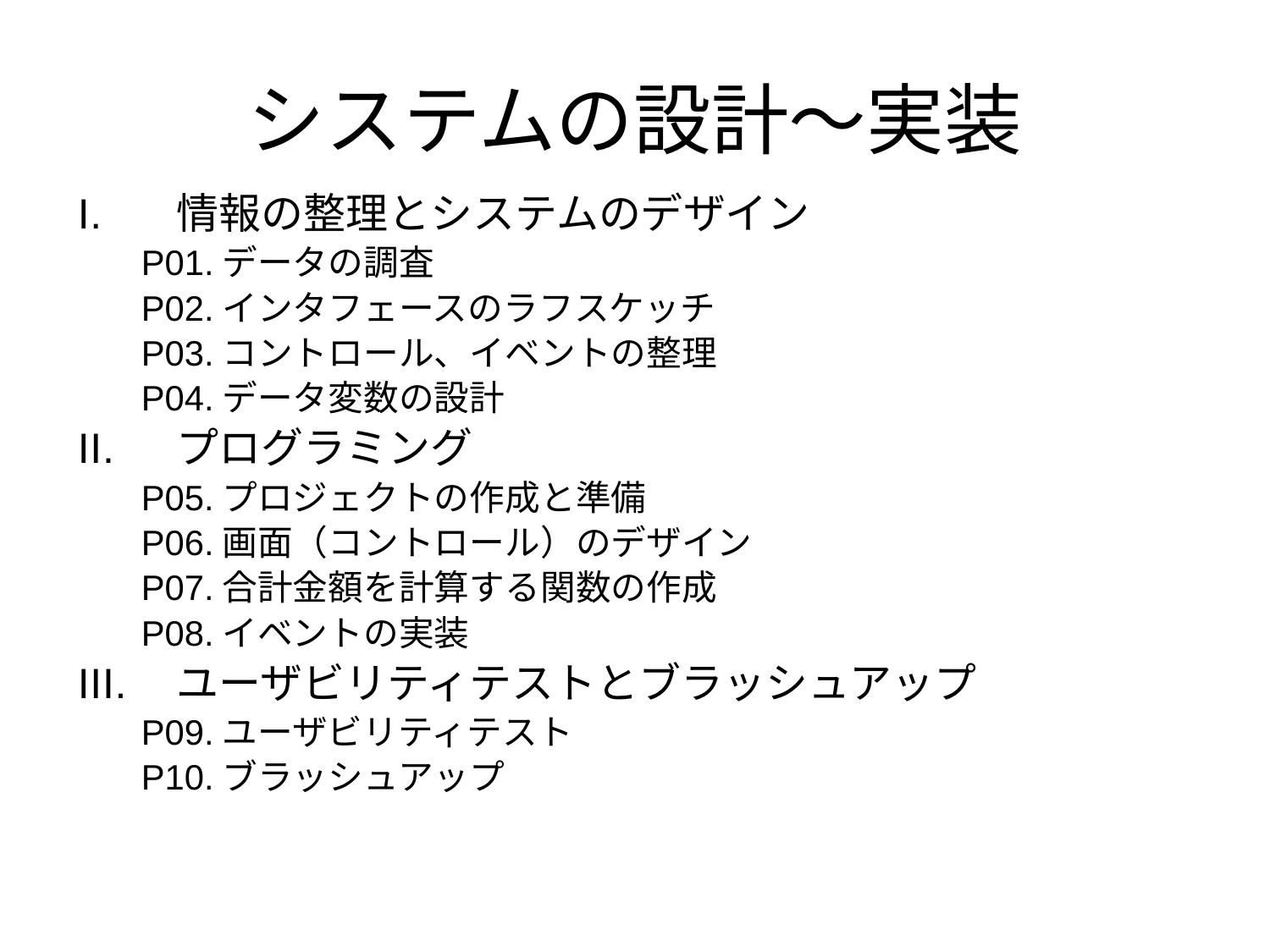

# システムの設計～実装
情報の整理とシステムのデザイン
P01.データの調査
P02.インタフェースのラフスケッチ
P03.コントロール、イベントの整理
P04.データ変数の設計
プログラミング
P05.プロジェクトの作成と準備
P06.画面（コントロール）のデザイン
P07.合計金額を計算する関数の作成
P08.イベントの実装
ユーザビリティテストとブラッシュアップ
P09.ユーザビリティテスト
P10.ブラッシュアップ